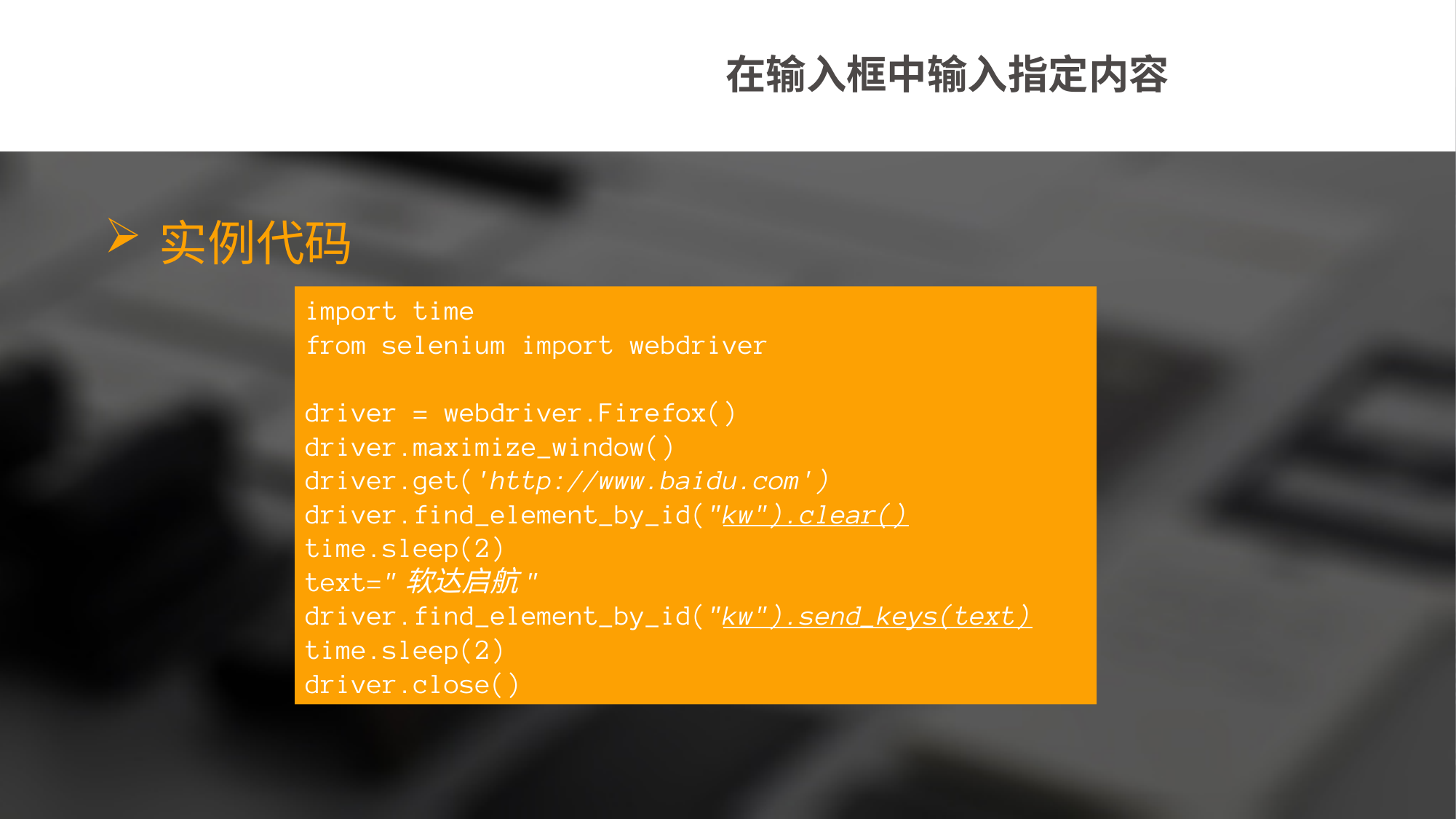

在输入框中输入指定内容
实例代码
import time
from selenium import webdriver

driver = webdriver.Firefox()
driver.maximize_window()
driver.get('http://www.baidu.com')
driver.find_element_by_id("kw").clear()
time.sleep(2)
text="软达启航"
driver.find_element_by_id("kw").send_keys(text)
time.sleep(2)
driver.close()